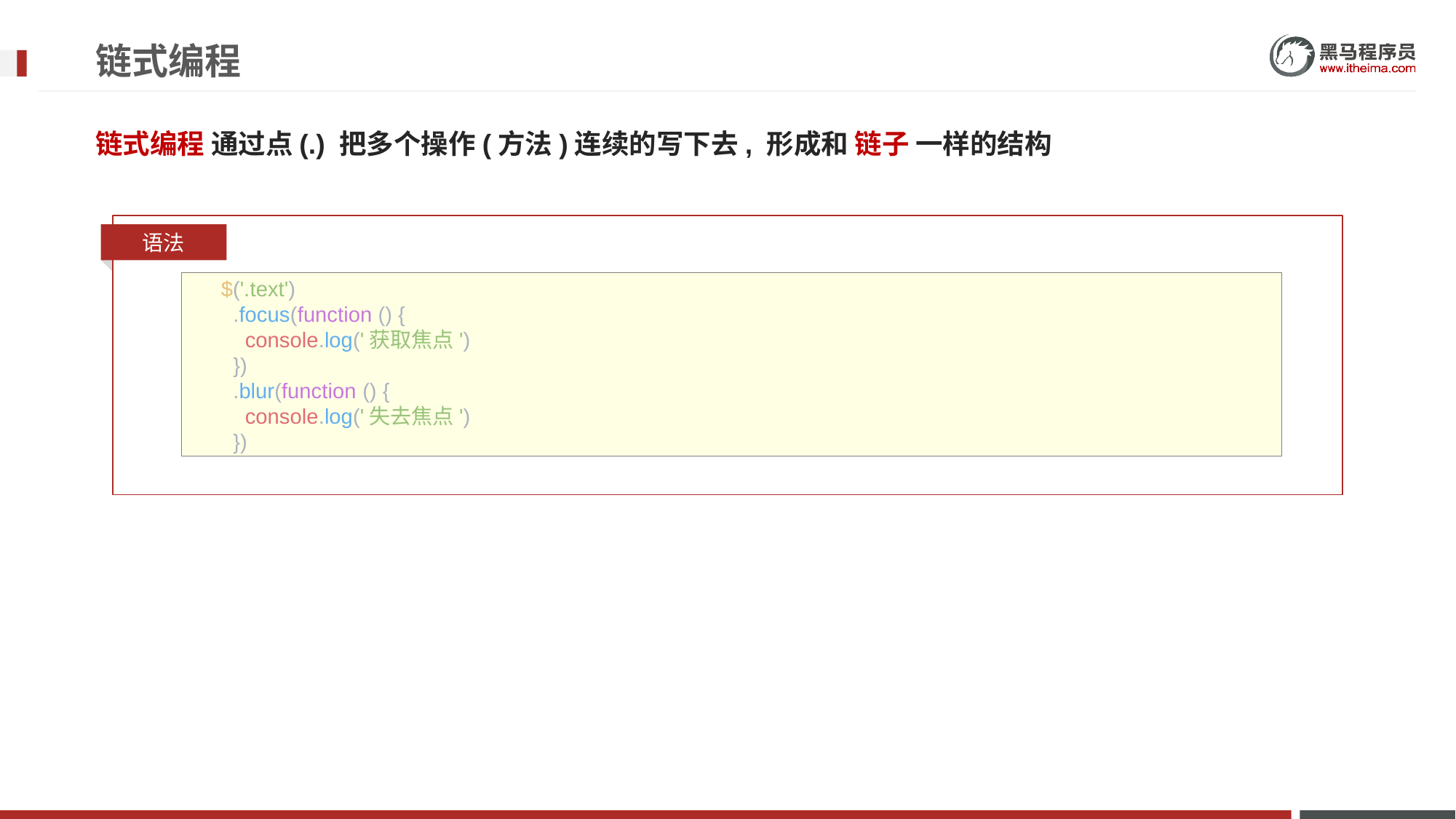

# 链式编程
链式编程 通过点(.) 把多个操作(方法)连续的写下去, 形成和 链子 一样的结构

语法

      $('.text')
        .focus(function () {
          console.log('获取焦点')
        })
        .blur(function () {
          console.log('失去焦点')
        })